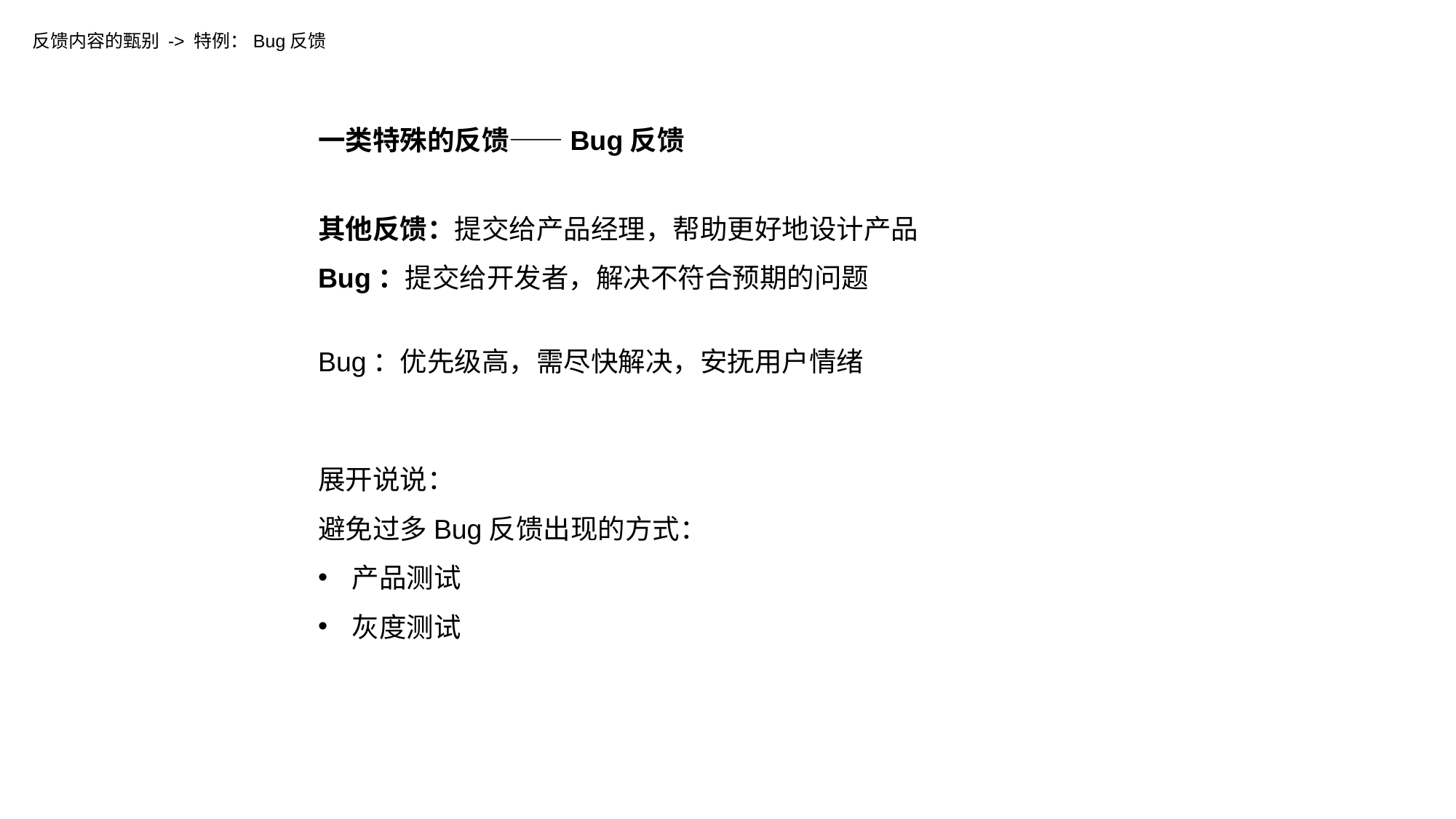

反馈内容的甄别 -> 特例：Bug反馈
一类特殊的反馈——Bug反馈
其他反馈：提交给产品经理，帮助更好地设计产品
Bug：提交给开发者，解决不符合预期的问题
Bug：优先级高，需尽快解决，安抚用户情绪
展开说说：
避免过多Bug反馈出现的方式：
产品测试
灰度测试